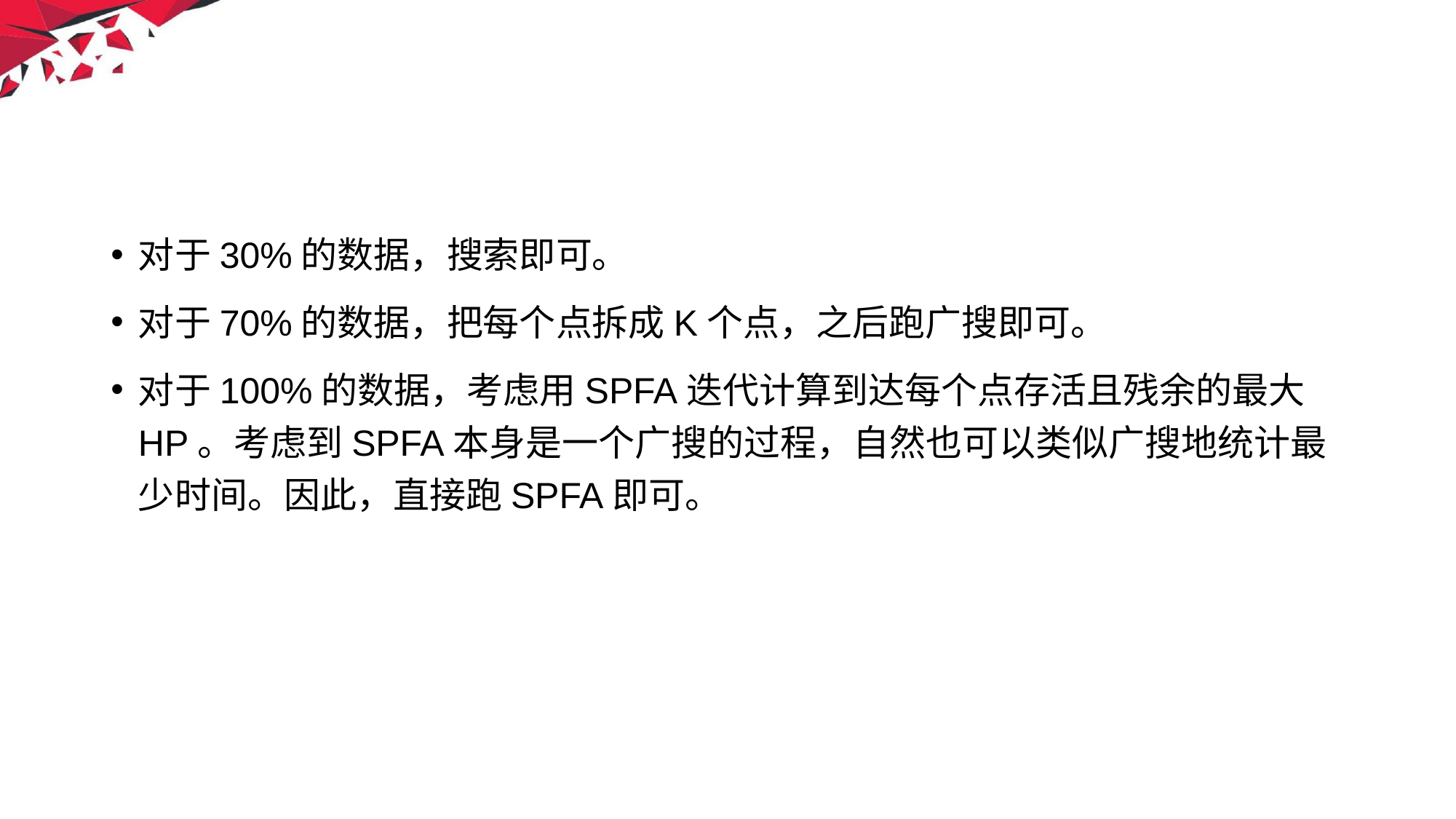

对于30%的数据，搜索即可。
对于70%的数据，把每个点拆成K个点，之后跑广搜即可。
对于100%的数据，考虑用SPFA迭代计算到达每个点存活且残余的最大HP。考虑到SPFA本身是一个广搜的过程，自然也可以类似广搜地统计最少时间。因此，直接跑SPFA即可。